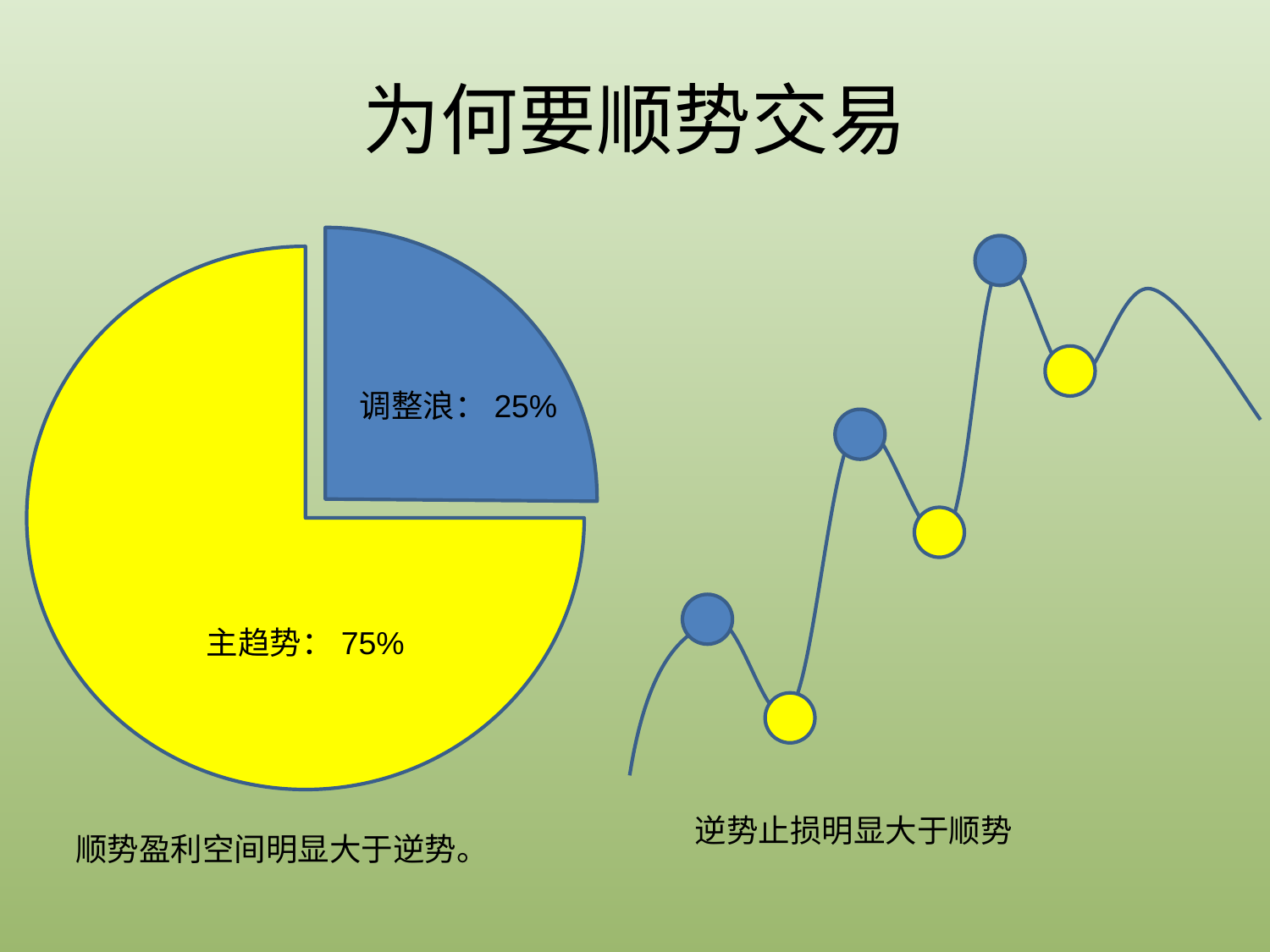

# 为何要顺势交易

调整浪：25%

主趋势：75%

逆势止损明显大于顺势
顺势盈利空间明显大于逆势。